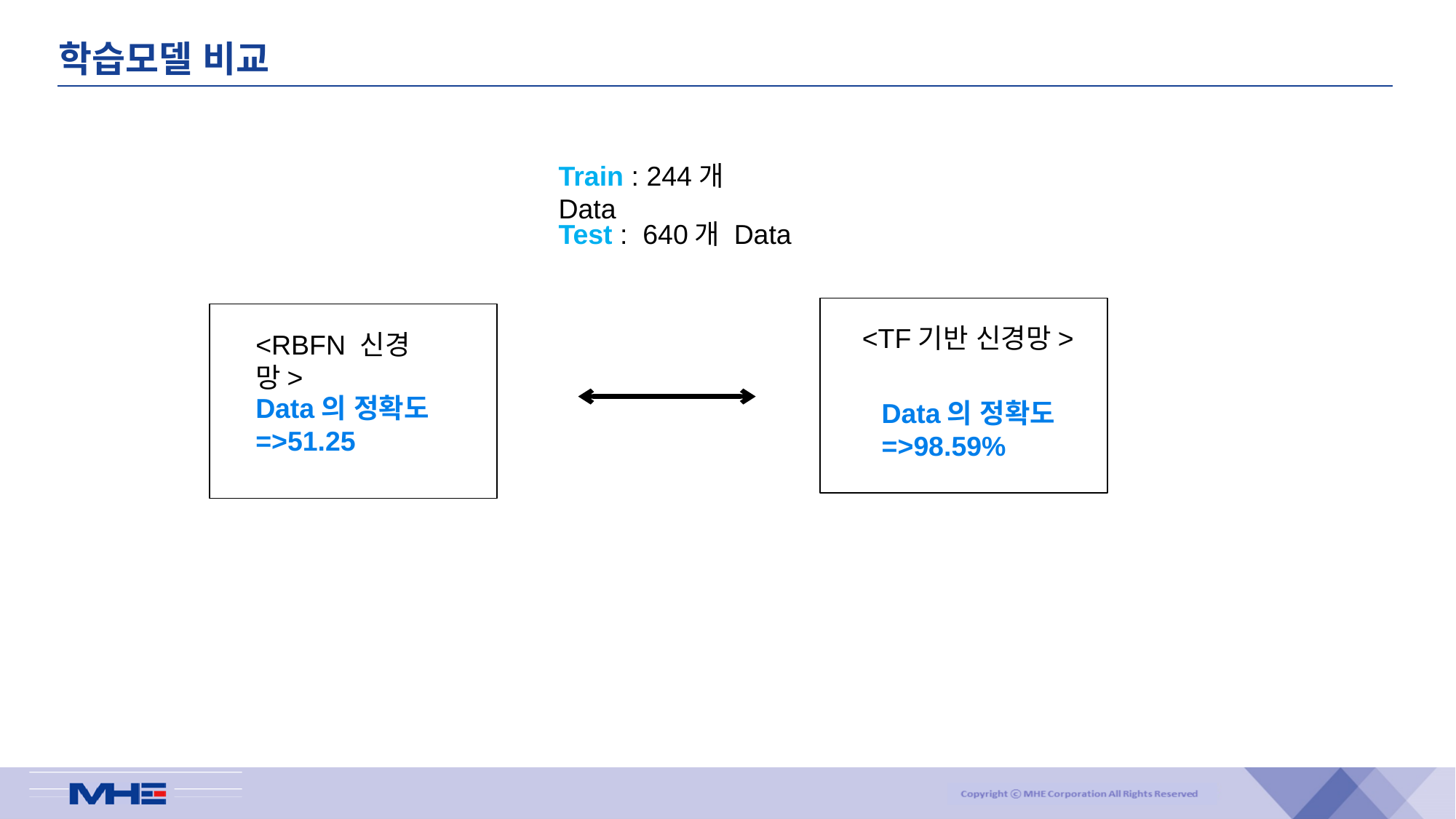

학습모델 비교
Train : 244개 Data
Test :  640개 Data

<TF기반 신경망>
<RBFN 신경망>
Data의 정확도=>51.25
Data의 정확도 =>98.59%